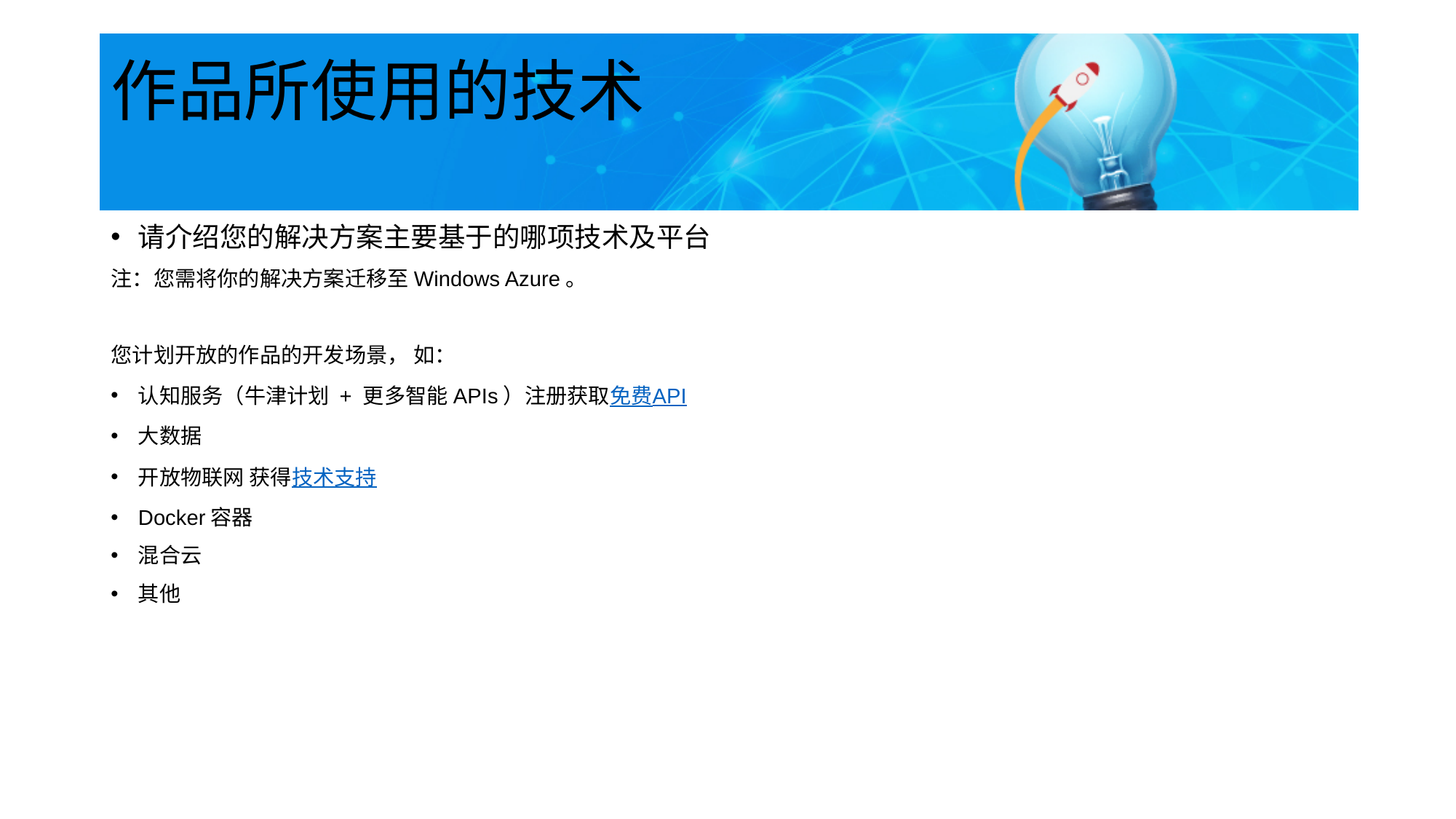

# 作品所使用的技术
请介绍您的解决方案主要基于的哪项技术及平台
注：您需将你的解决方案迁移至Windows Azure。

您计划开放的作品的开发场景， 如：
认知服务（牛津计划 + 更多智能APIs）注册获取免费API
大数据
开放物联网 获得技术支持
Docker容器
混合云
其他